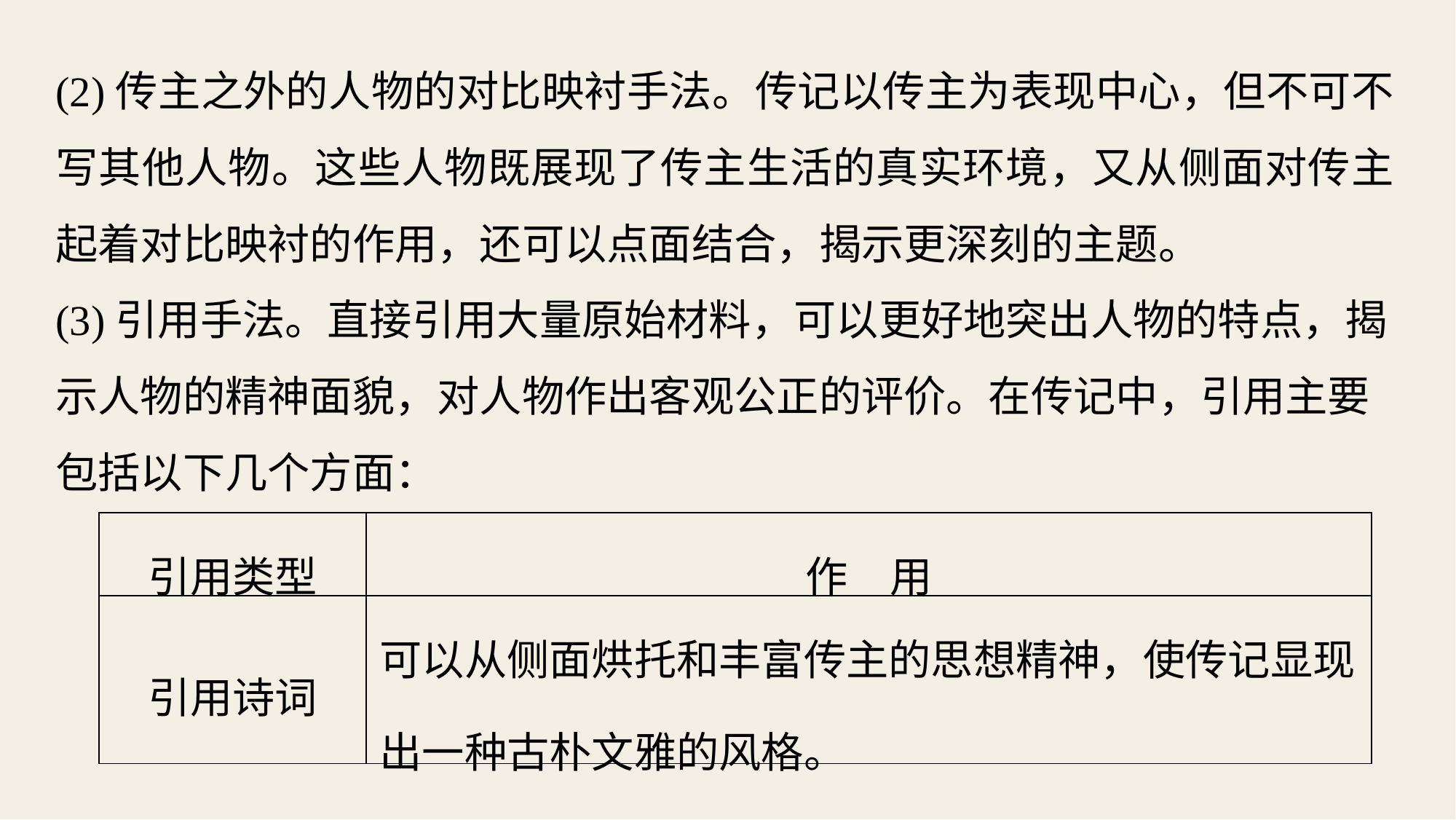

(2)传主之外的人物的对比映衬手法。传记以传主为表现中心，但不可不写其他人物。这些人物既展现了传主生活的真实环境，又从侧面对传主起着对比映衬的作用，还可以点面结合，揭示更深刻的主题。
(3)引用手法。直接引用大量原始材料，可以更好地突出人物的特点，揭示人物的精神面貌，对人物作出客观公正的评价。在传记中，引用主要包括以下几个方面：
| 引用类型 | 作　用 |
| --- | --- |
| 引用诗词 | 可以从侧面烘托和丰富传主的思想精神，使传记显现 出一种古朴文雅的风格。 |